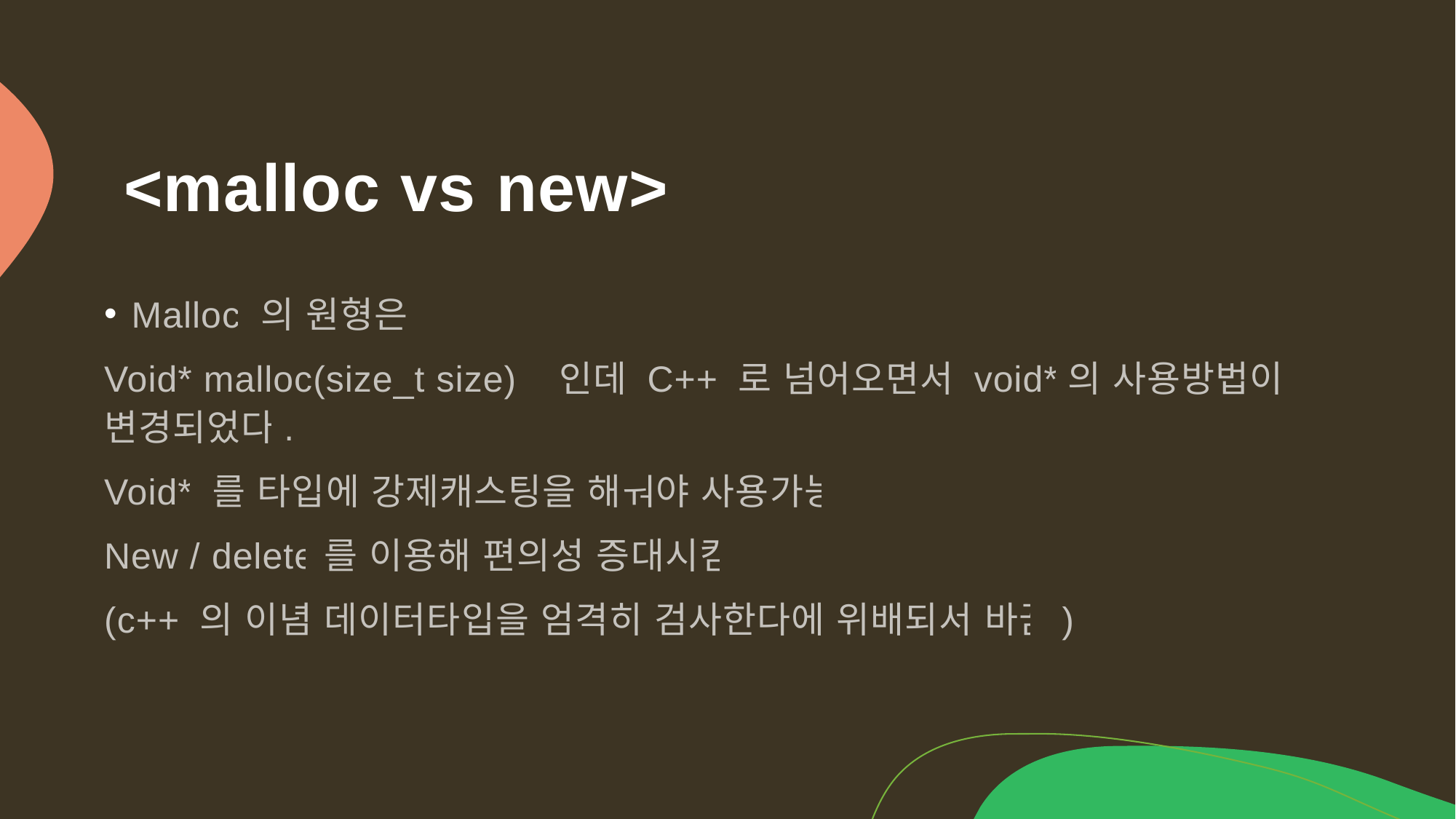

# <malloc vs new>
Malloc 의 원형은
Void* malloc(size_t size);  인데 C++ 로 넘어오면서 void*의 사용방법이 변경되었다.
Void* 를 타입에 강제캐스팅을 해ㅝ야 사용가능
New / delete를 이용해 편의성 증대시킴
(c++ 의 이념 데이터타입을 엄격히 검사한다에 위배되서 바꿈)